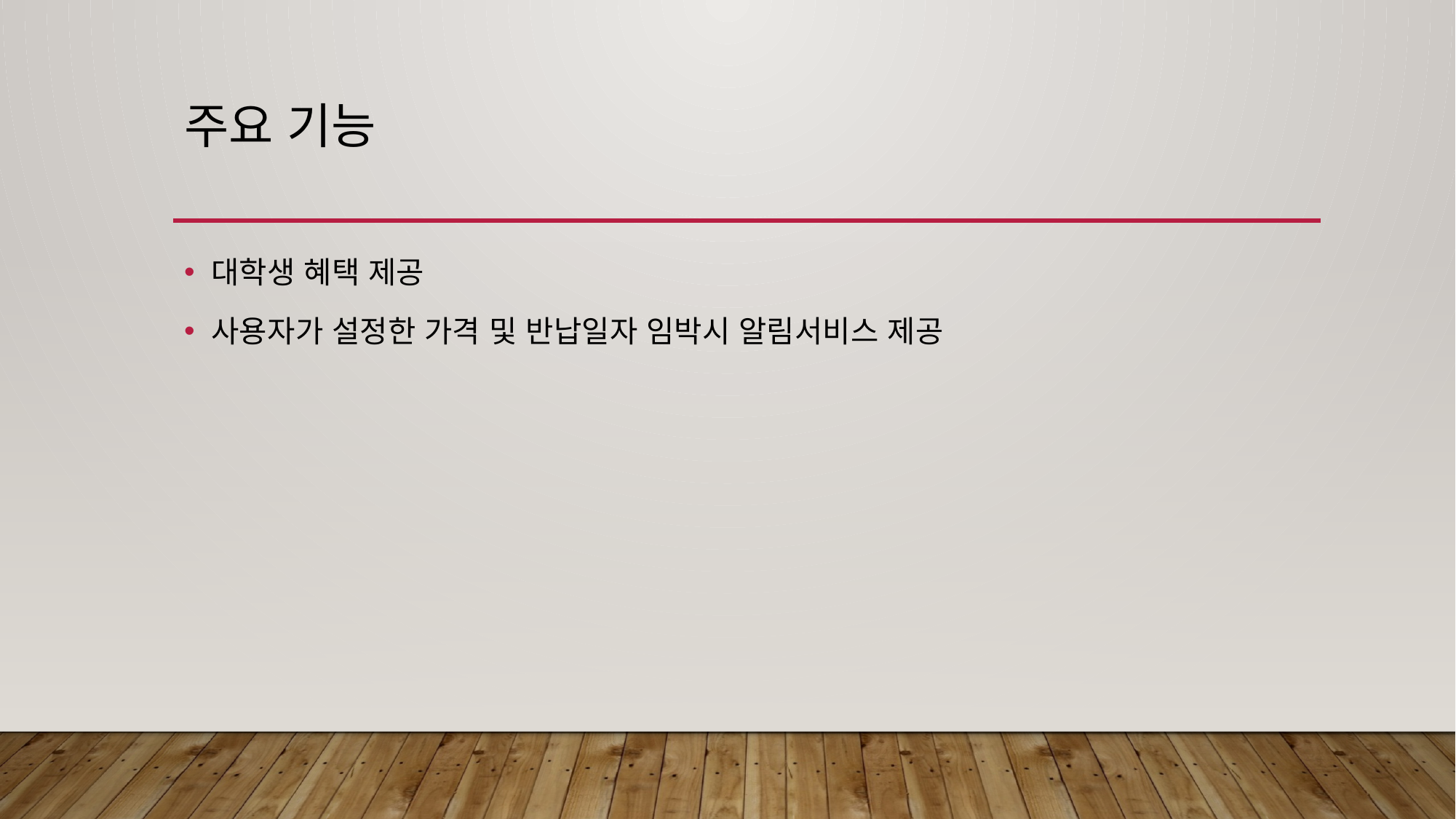

# 주요 기능
대학생 혜택 제공
사용자가 설정한 가격 및 반납일자 임박시 알림서비스 제공